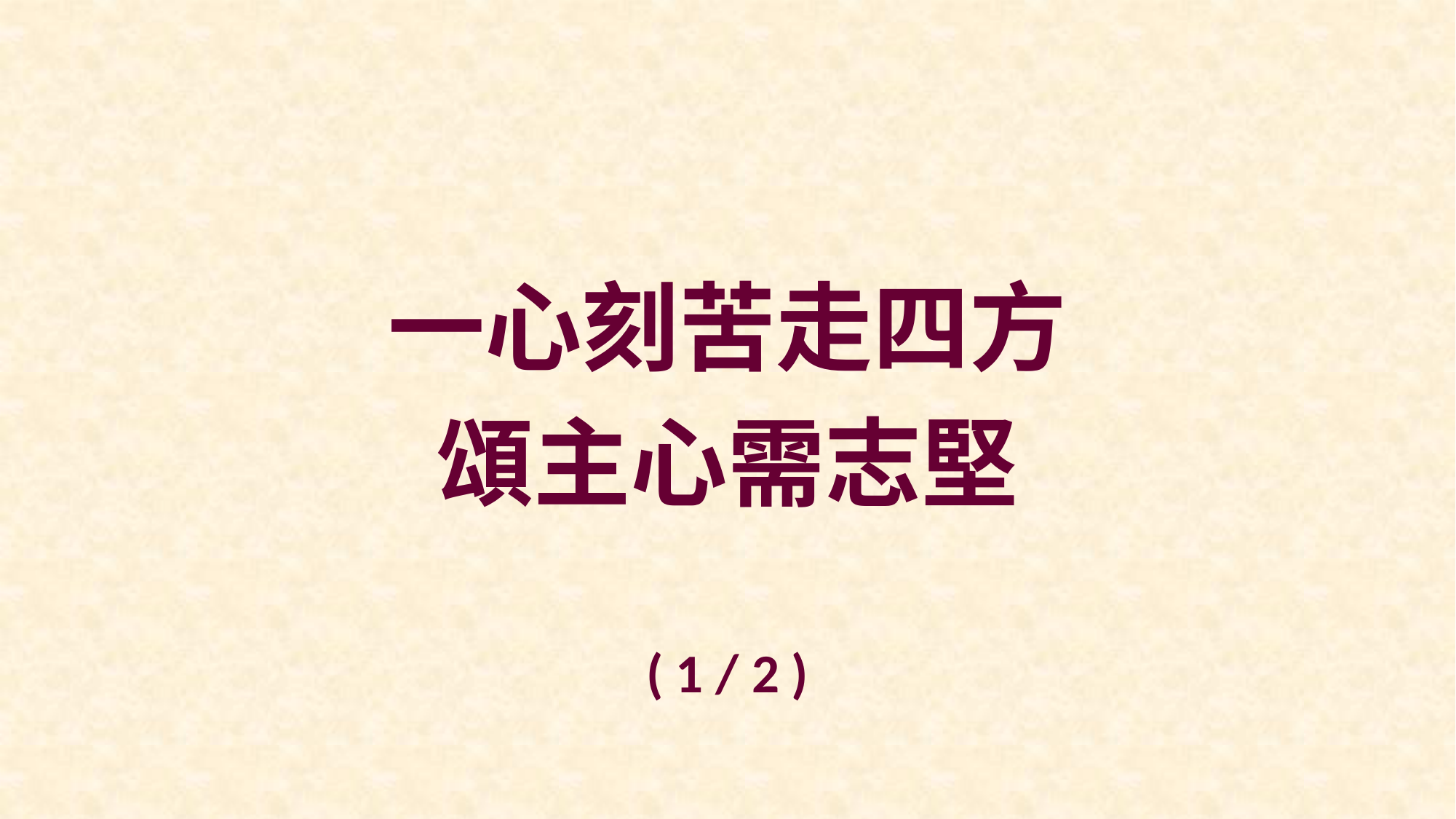

一心刻苦走四方
頌主心需志堅
( 1 / 2 )